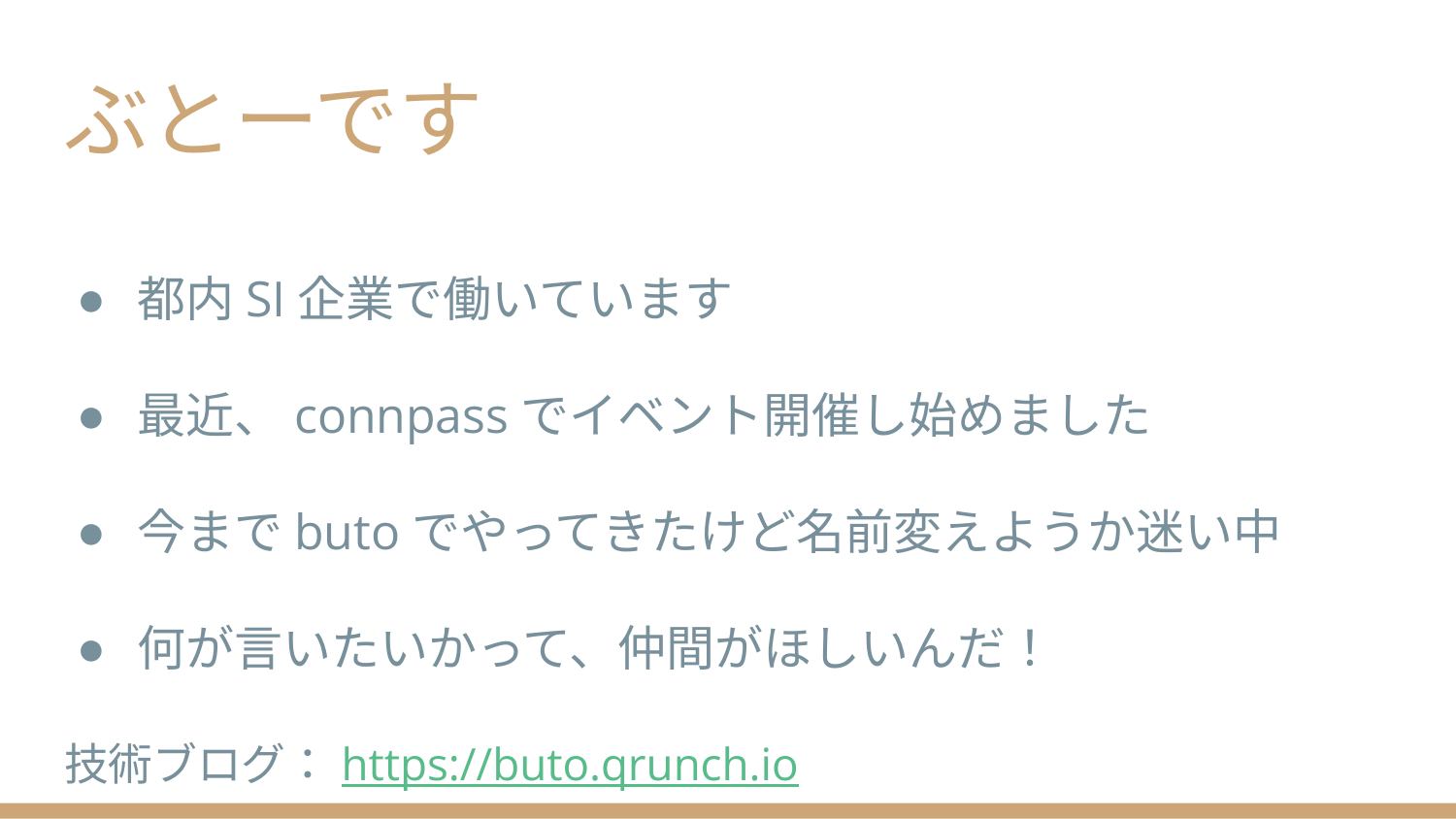

# ぶとーです
都内SI企業で働いています
最近、connpassでイベント開催し始めました
今までbutoでやってきたけど名前変えようか迷い中
何が言いたいかって、仲間がほしいんだ！
技術ブログ：https://buto.qrunch.io